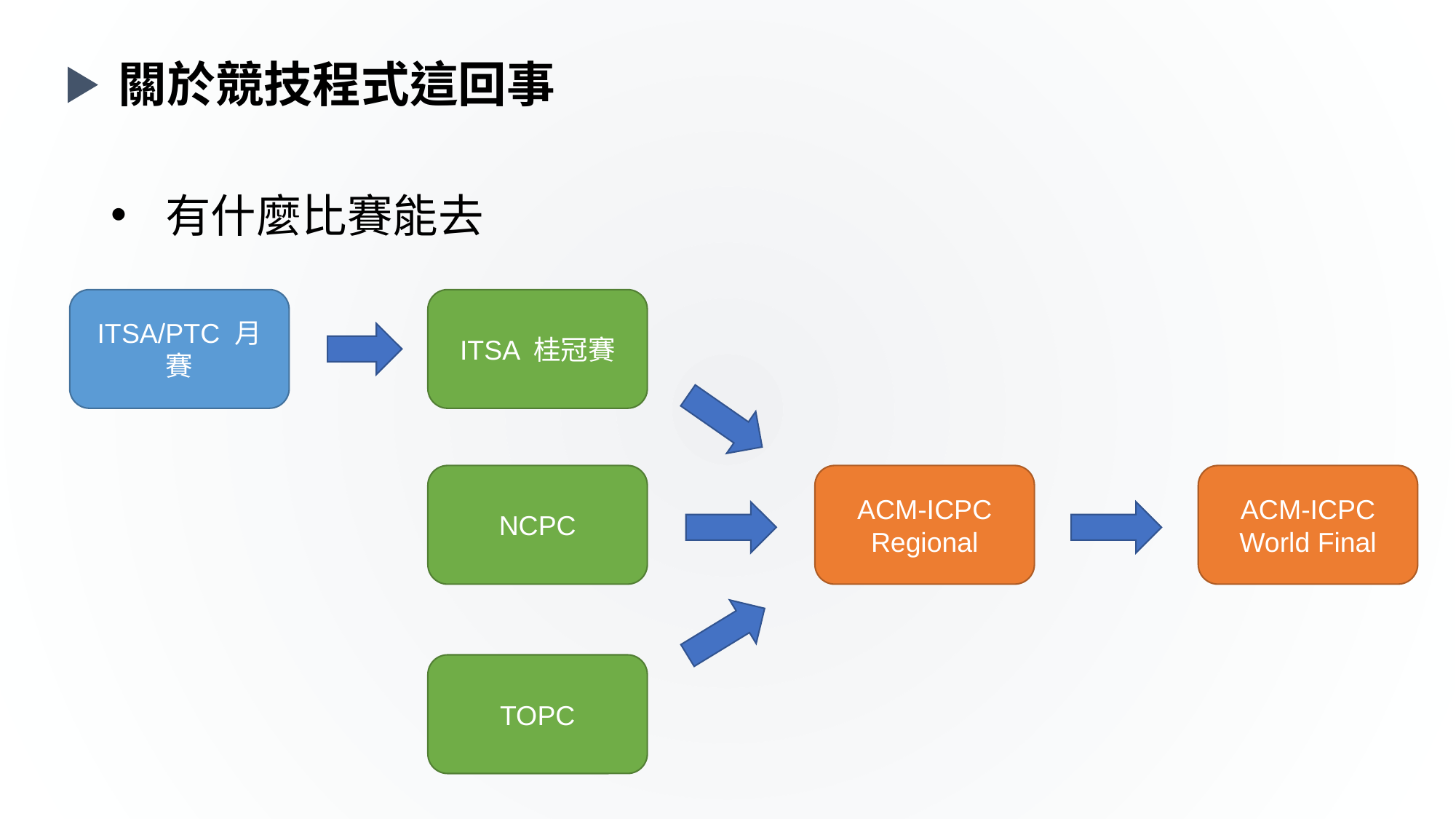

關於競技程式這回事

有什麼比賽能去
ITSA/PTC 月賽
ITSA 桂冠賽

NCPC
ACM-ICPC
Regional
ACM-ICPC
World Final

TOPC